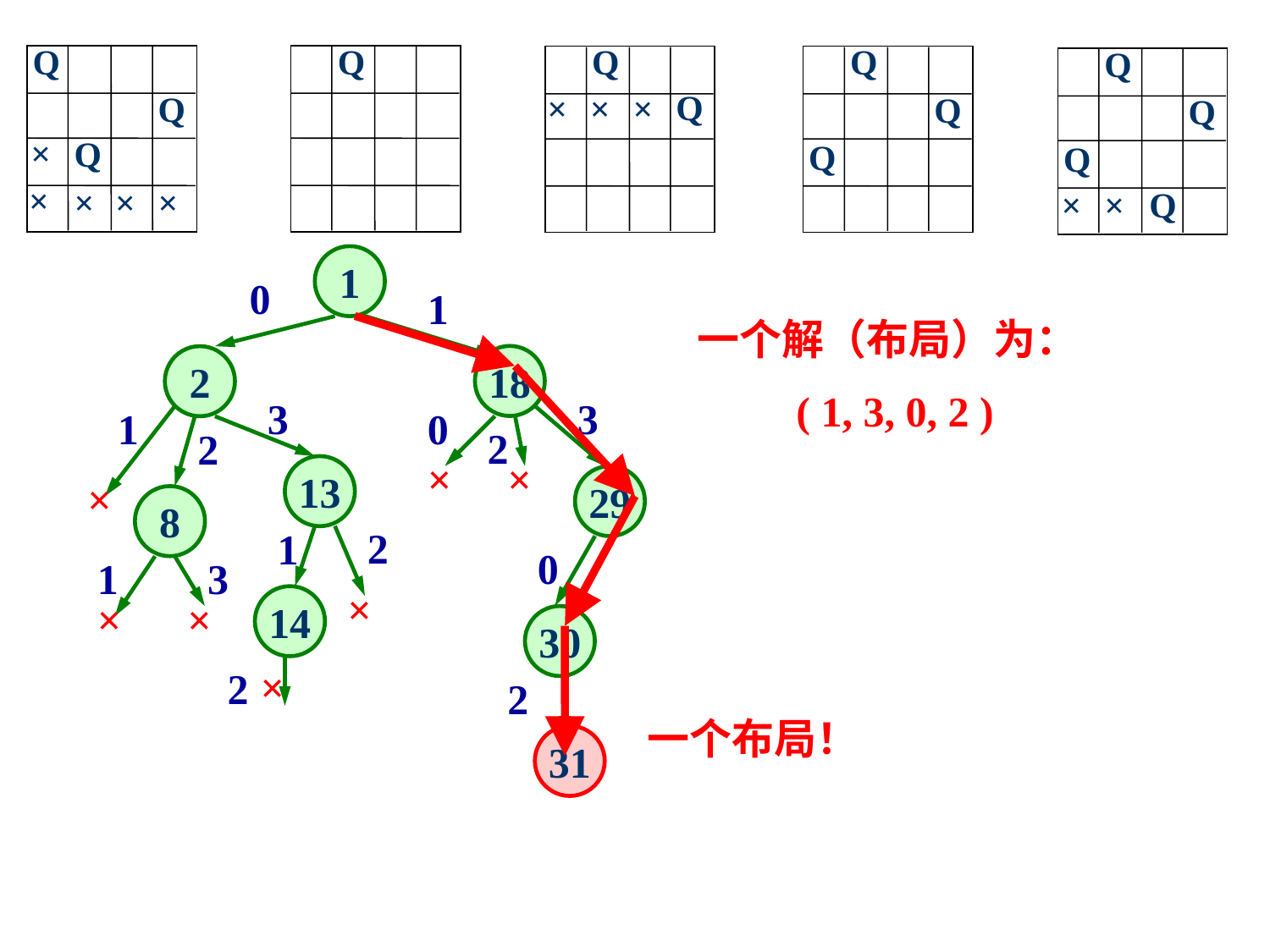

2018/12/20
算法设计与分析
84

Q

Q

×
Q

×
×
×
×

Q

Q
Q

×
×
×

Q

Q

Q

Q

Q

Q

×
×
Q
1
0

2
3

13
1

×

8
2
1

14
1
3

×
×
1

18
一个解（布局）为：
( 1, 3, 0, 2 )

3

29
0

2

×
×
2

×
0

30
×
2

2

31
一个布局！